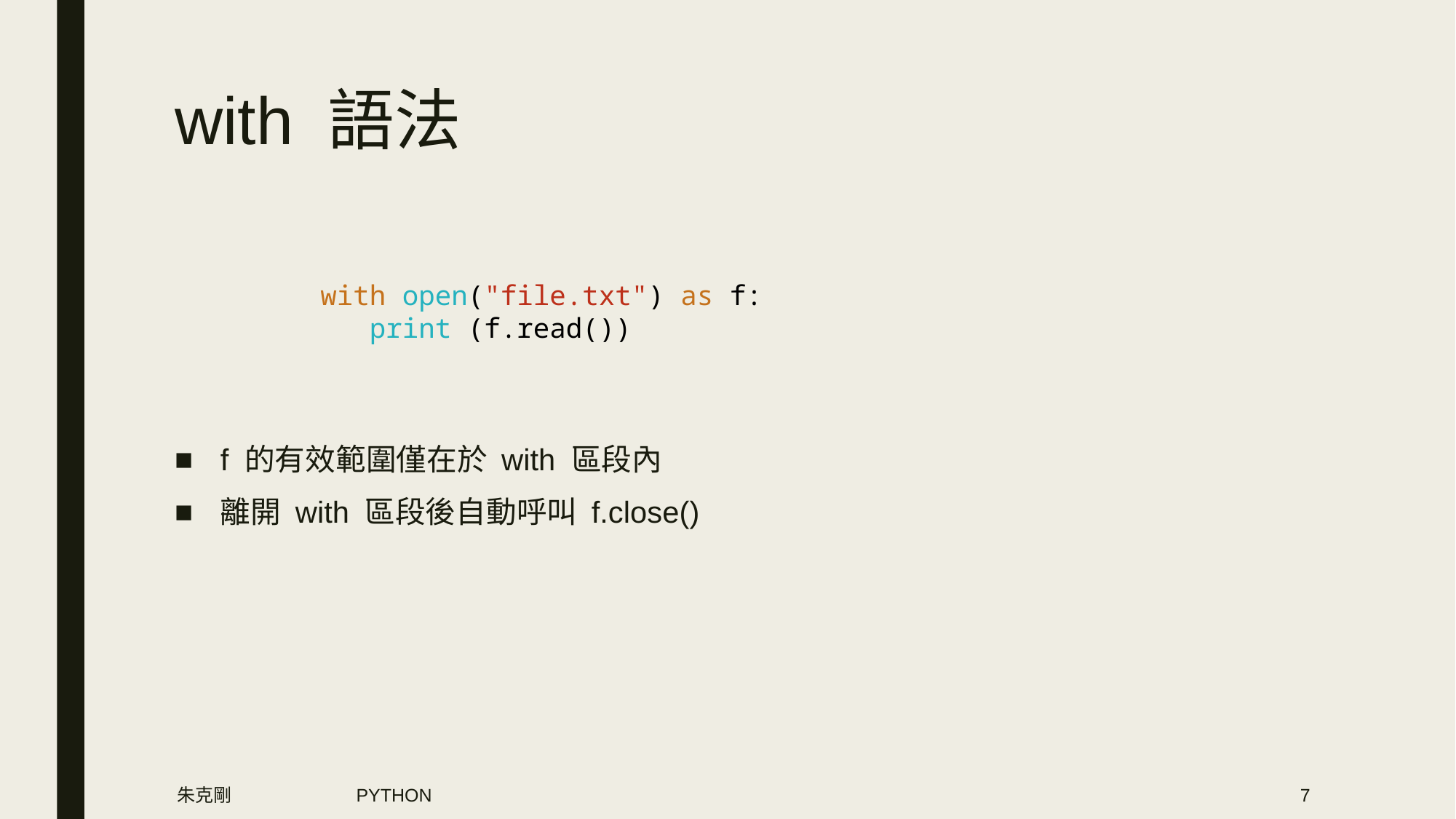

# with 語法
f 的有效範圍僅在於 with 區段內
離開 with 區段後自動呼叫 f.close()
with open("file.txt") as f:
   print (f.read())
朱克剛
PYTHON
7